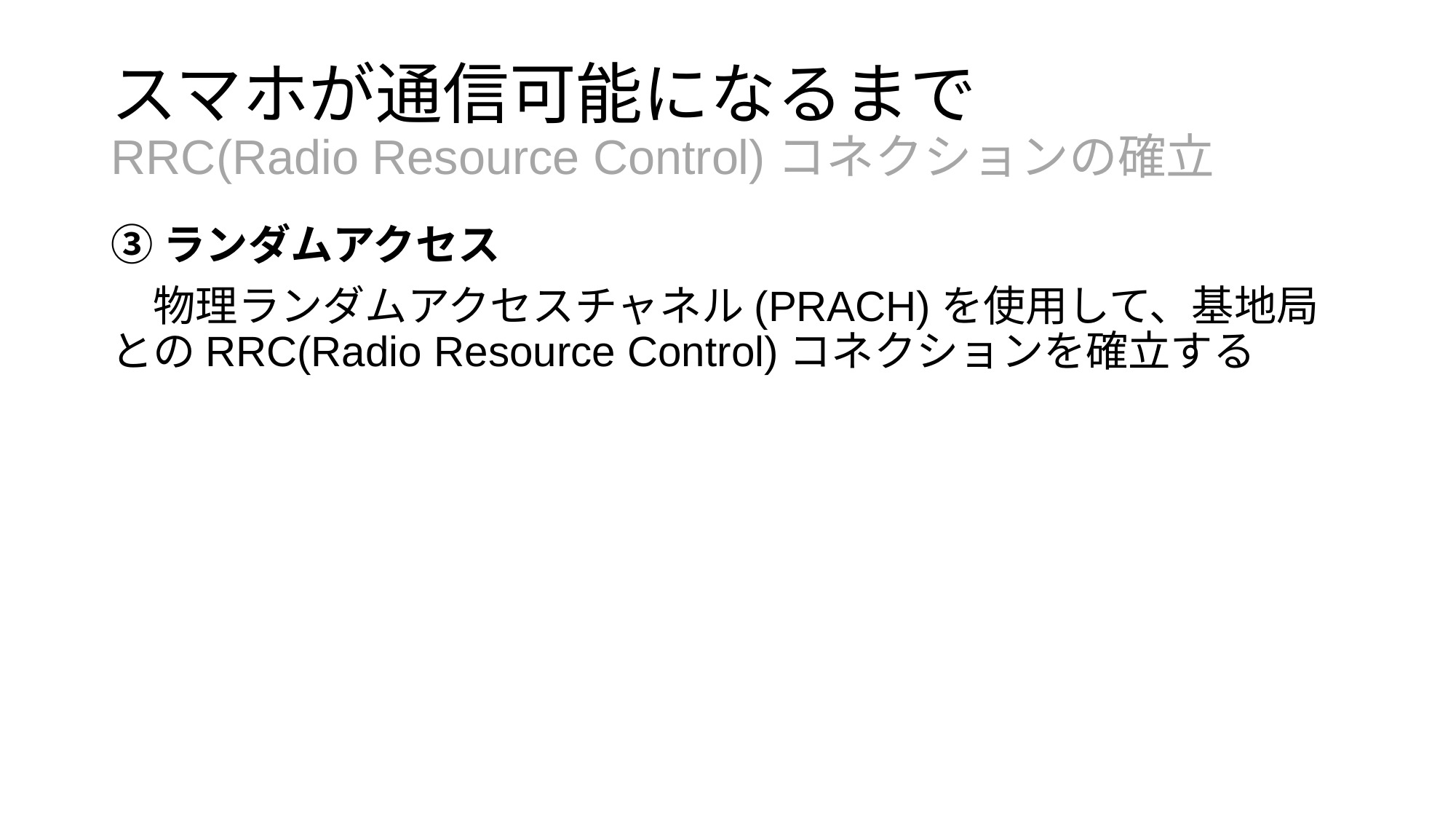

# スマホが通信可能になるまで RRC(Radio Resource Control)コネクションの確立
③ランダムアクセス
　物理ランダムアクセスチャネル(PRACH)を使用して、基地局とのRRC(Radio Resource Control)コネクションを確立する